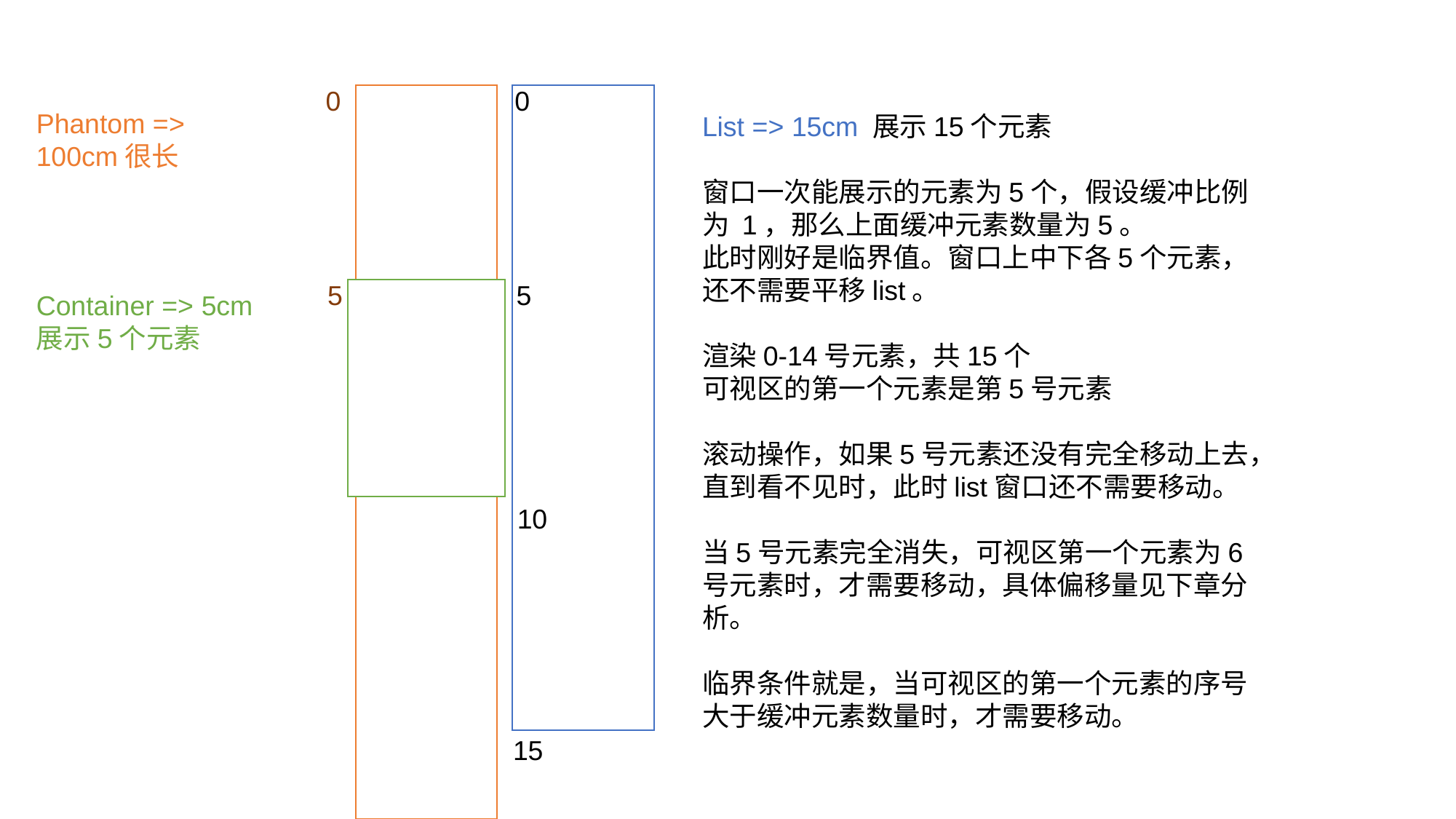

0
0

Phantom => 100cm很长
List => 15cm 展示15个元素

窗口一次能展示的元素为5个，假设缓冲比例为 1，那么上面缓冲元素数量为5。
此时刚好是临界值。窗口上中下各5个元素，还不需要平移list。

渲染0-14号元素，共15个
可视区的第一个元素是第5号元素

滚动操作，如果5号元素还没有完全移动上去，直到看不见时，此时list窗口还不需要移动。

当5号元素完全消失，可视区第一个元素为6号元素时，才需要移动，具体偏移量见下章分析。

临界条件就是，当可视区的第一个元素的序号大于缓冲元素数量时，才需要移动。

5
5

Container => 5cm
展示5个元素
10
15